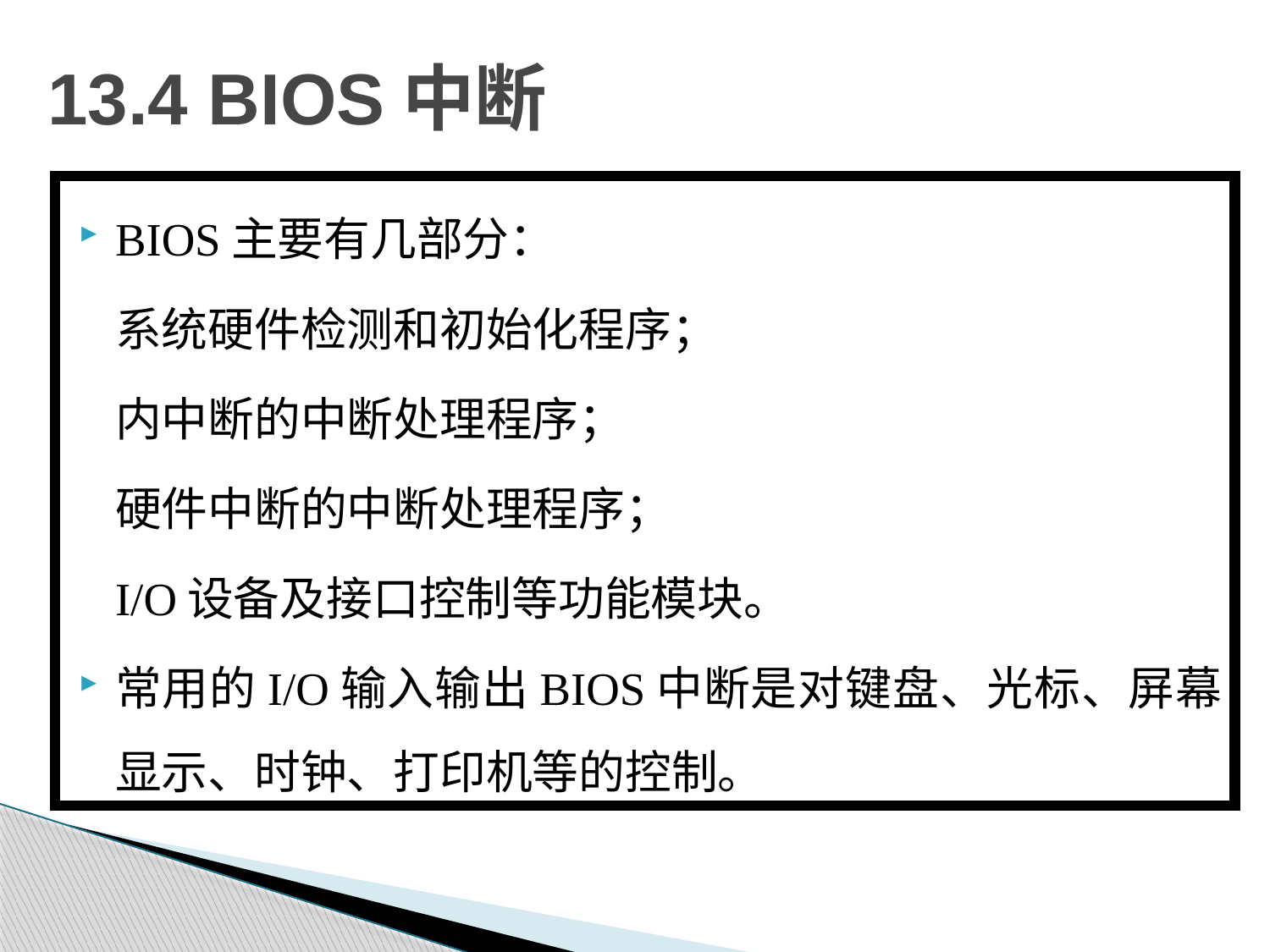

# 13.4 BIOS中断
BIOS主要有几部分：
		系统硬件检测和初始化程序；
		内中断的中断处理程序；
		硬件中断的中断处理程序；
		I/O设备及接口控制等功能模块。
常用的I/O输入输出BIOS中断是对键盘、光标、屏幕显示、时钟、打印机等的控制。